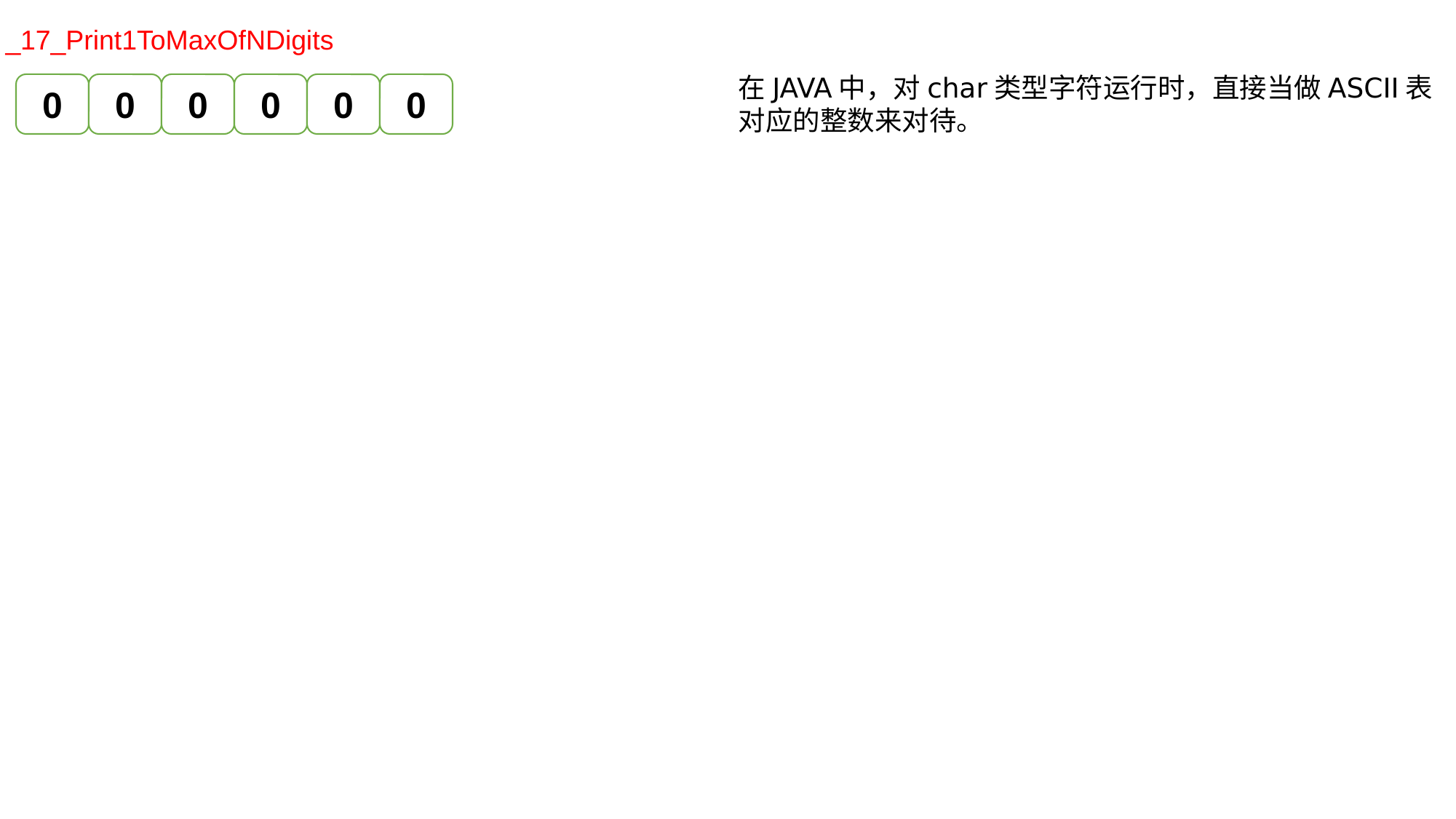

_17_Print1ToMaxOfNDigits
在JAVA中，对char类型字符运行时，直接当做ASCII表对应的整数来对待。
0
0
0
0
0
0